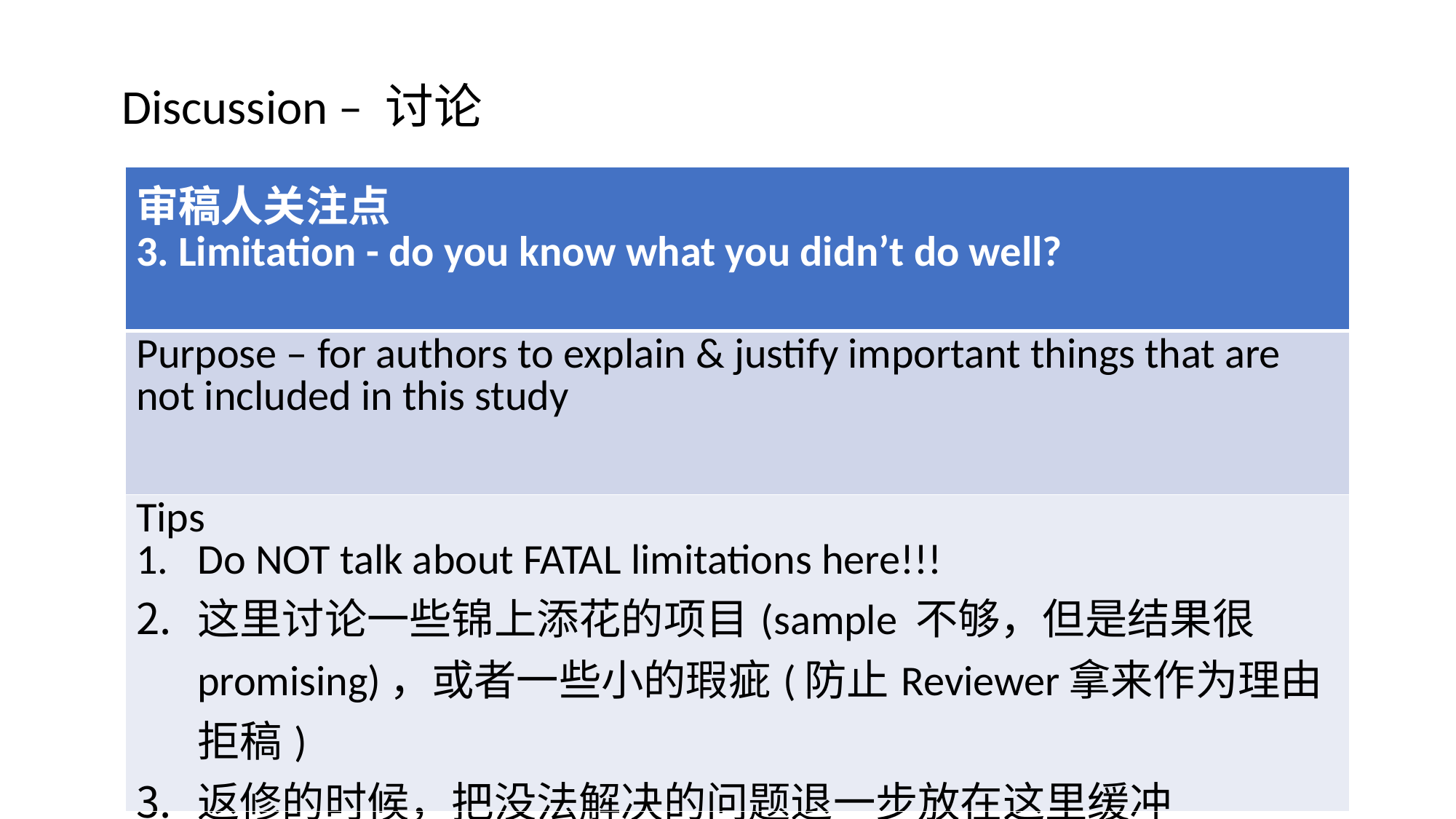

Discussion – 讨论
| 审稿人关注点 3. Limitation - do you know what you didn’t do well? |
| --- |
| Purpose – for authors to explain & justify important things that are not included in this study |
| Tips Do NOT talk about FATAL limitations here!!! 这里讨论一些锦上添花的项目(sample 不够，但是结果很promising)，或者一些小的瑕疵(防止Reviewer拿来作为理由拒稿) 返修的时候，把没法解决的问题退一步放在这里缓冲 |